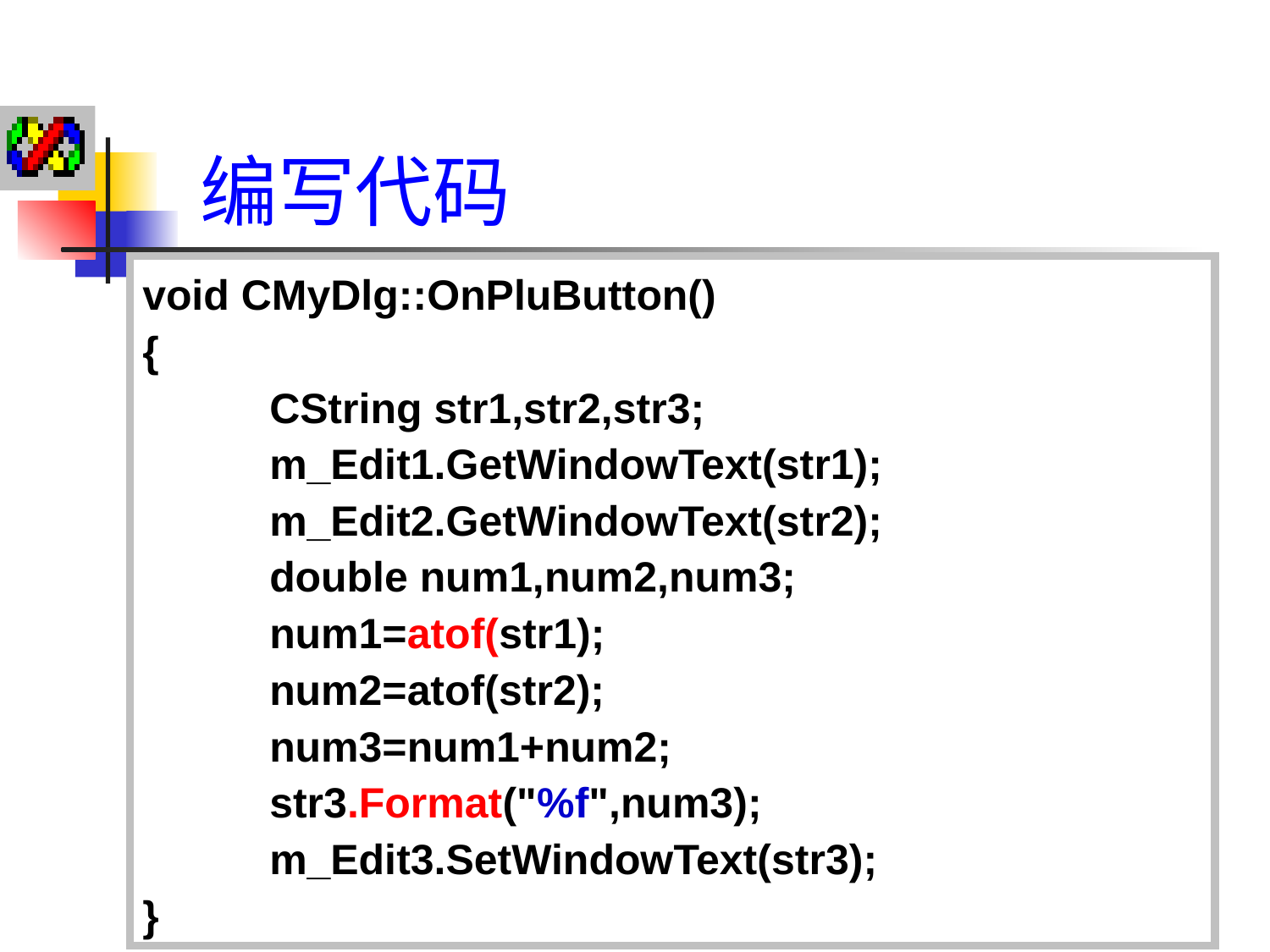

编写代码
void CMyDlg::OnPluButton()
{
	CString str1,str2,str3;
	m_Edit1.GetWindowText(str1);
	m_Edit2.GetWindowText(str2);
	double num1,num2,num3;
	num1=atof(str1);
	num2=atof(str2);
	num3=num1+num2;
	str3.Format("%f",num3);
	m_Edit3.SetWindowText(str3);
}